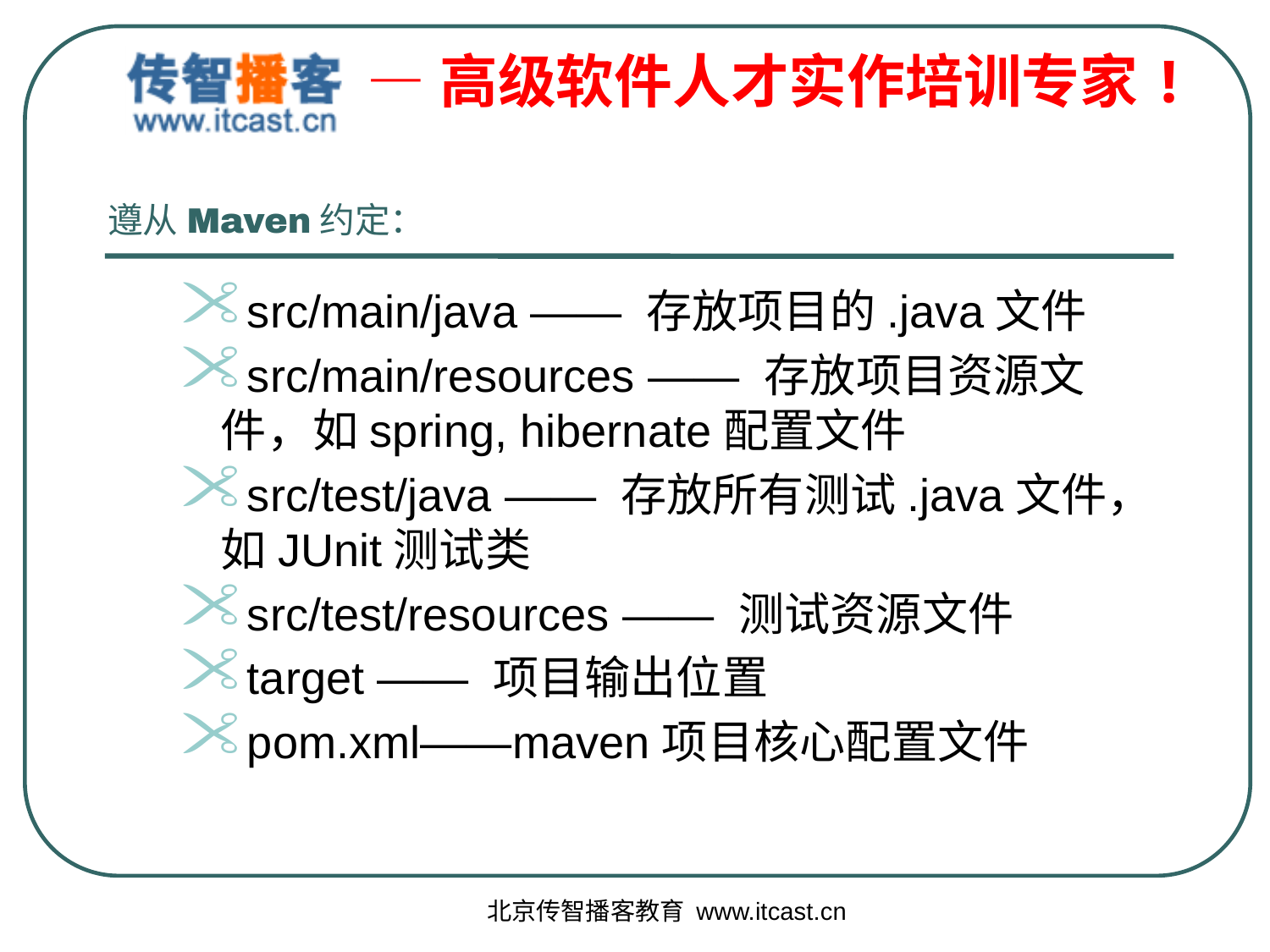

遵从Maven约定：
src/main/java —— 存放项目的.java文件
src/main/resources —— 存放项目资源文件，如spring, hibernate配置文件
src/test/java —— 存放所有测试.java文件，如JUnit测试类
src/test/resources —— 测试资源文件
target —— 项目输出位置
pom.xml——maven项目核心配置文件

北京传智播客教育 www.itcast.cn